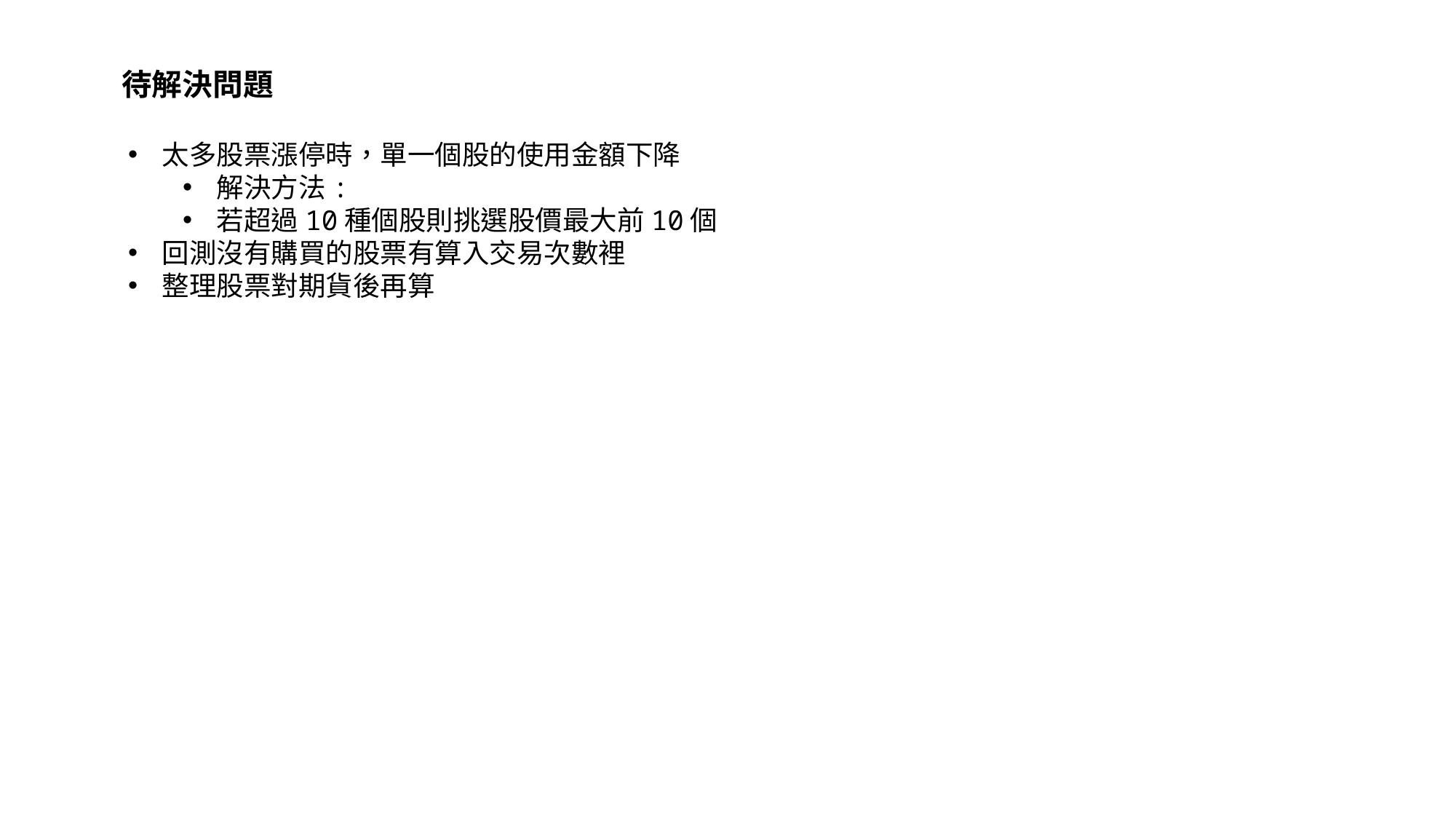

# 待解決問題
太多股票漲停時，單一個股的使用金額下降
解決方法:
若超過10種個股則挑選股價最大前10個
回測沒有購買的股票有算入交易次數裡
整理股票對期貨後再算